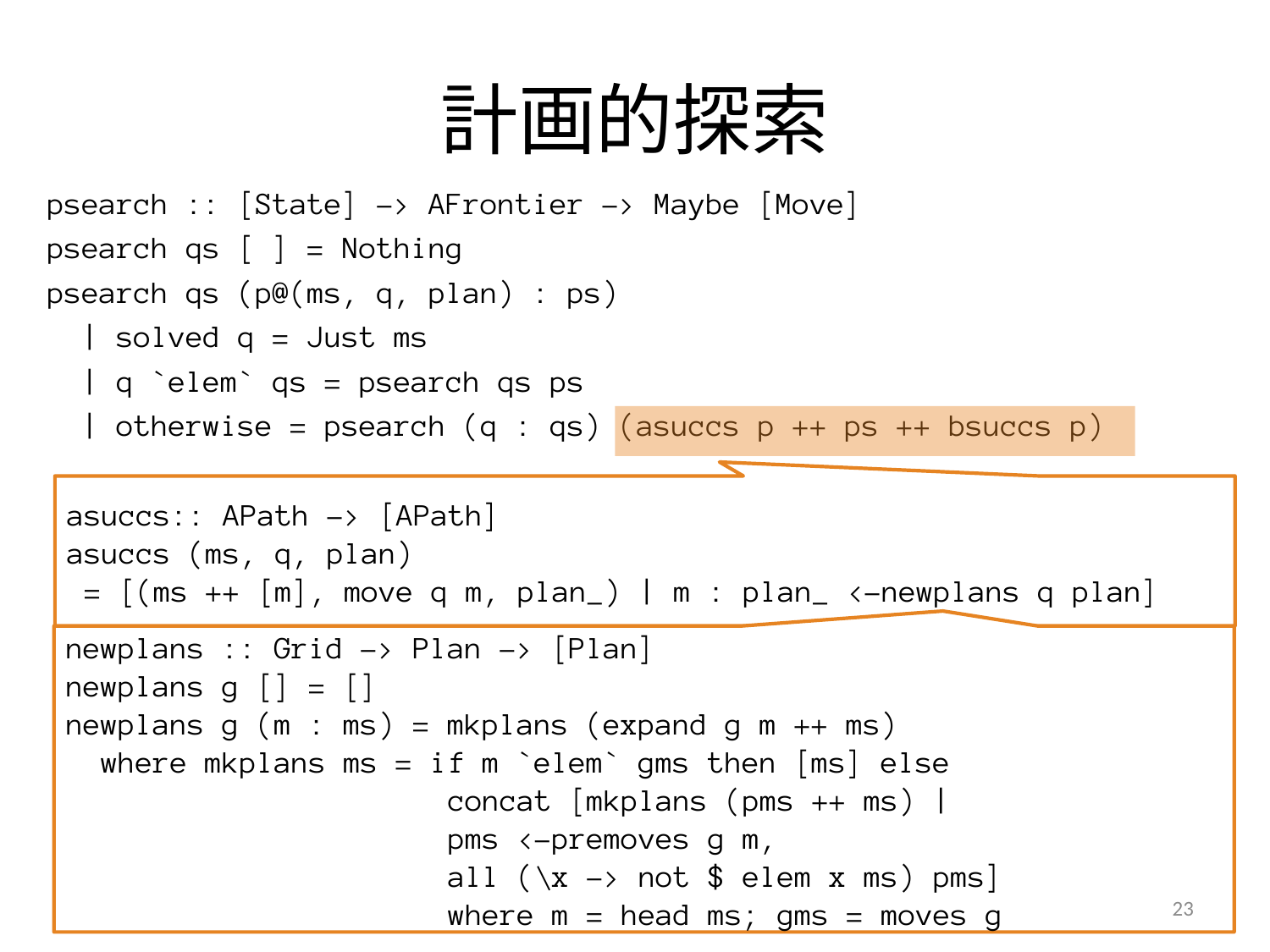

# 計画的探索
psearch :: [State] -> AFrontier -> Maybe [Move]
psearch qs [ ] = Nothing
psearch qs (p@(ms, q, plan) : ps)
  | solved q = Just ms
  | q `elem` qs = psearch qs ps
  | otherwise = psearch (q : qs) (asuccs p ++ ps ++ bsuccs p)

asuccs:: APath -> [APath]
asuccs (ms, q, plan)
 = [(ms ++ [m], move q m, plan_) | m : plan_ <-newplans q plan]
newplans :: Grid -> Plan -> [Plan]
newplans g [] = []
newplans g (m : ms) = mkplans (expand g m ++ ms)
  where mkplans ms = if m `elem` gms then [ms] else
                      concat [mkplans (pms ++ ms) |
                      pms <-premoves g m,
                      all (\x -> not $ elem x ms) pms]
                      where m = head ms; gms = moves g
23